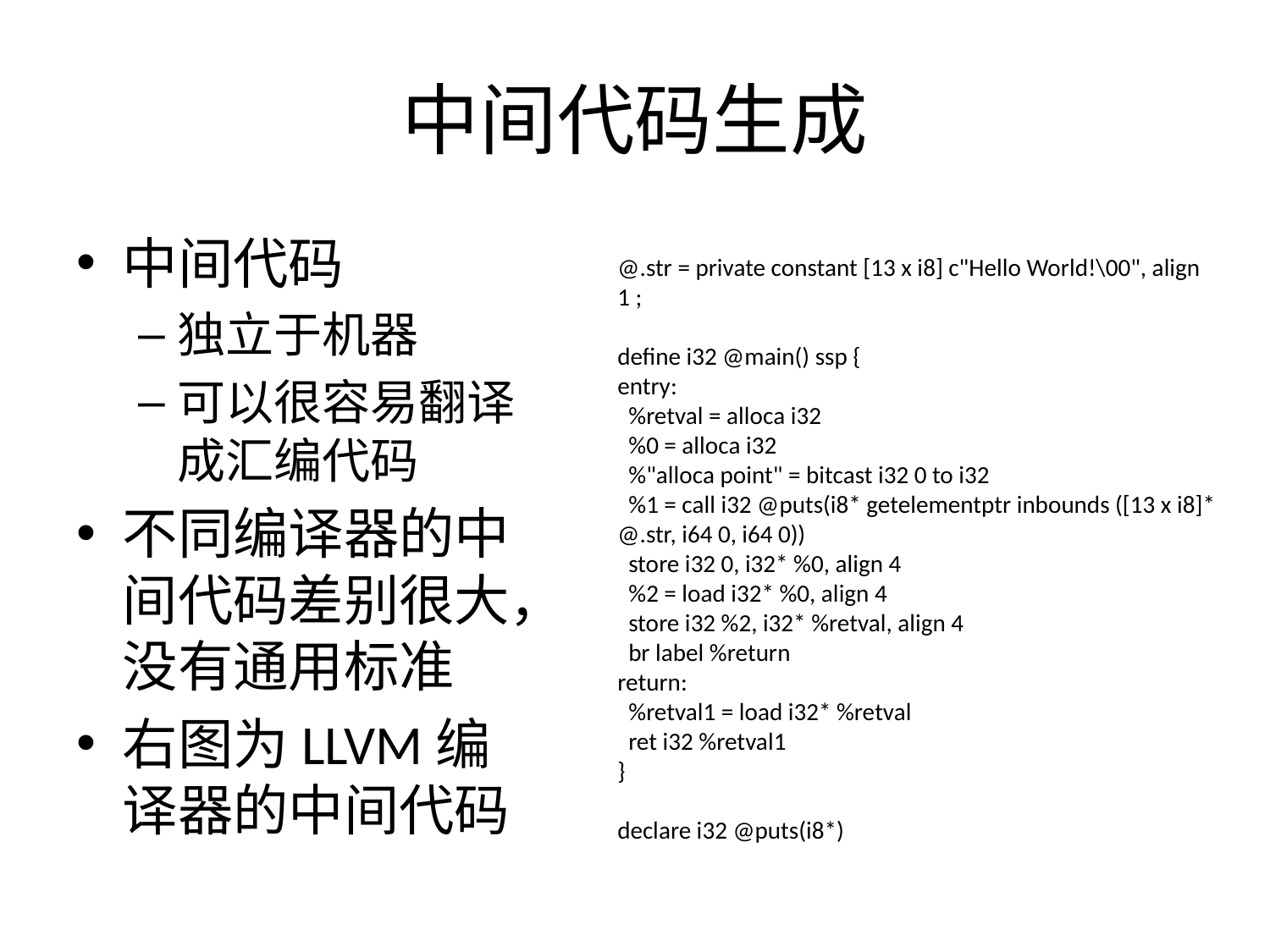

# 中间代码生成
中间代码
独立于机器
可以很容易翻译成汇编代码
不同编译器的中间代码差别很大，没有通用标准
右图为LLVM编译器的中间代码

@.str = private constant [13 x i8] c"Hello World!\00", align 1 ;

define i32 @main() ssp {
entry:
  %retval = alloca i32
  %0 = alloca i32
  %"alloca point" = bitcast i32 0 to i32
  %1 = call i32 @puts(i8* getelementptr inbounds ([13 x i8]* @.str, i64 0, i64 0))
  store i32 0, i32* %0, align 4
  %2 = load i32* %0, align 4
  store i32 %2, i32* %retval, align 4
  br label %return
return:
  %retval1 = load i32* %retval
  ret i32 %retval1
}

declare i32 @puts(i8*)